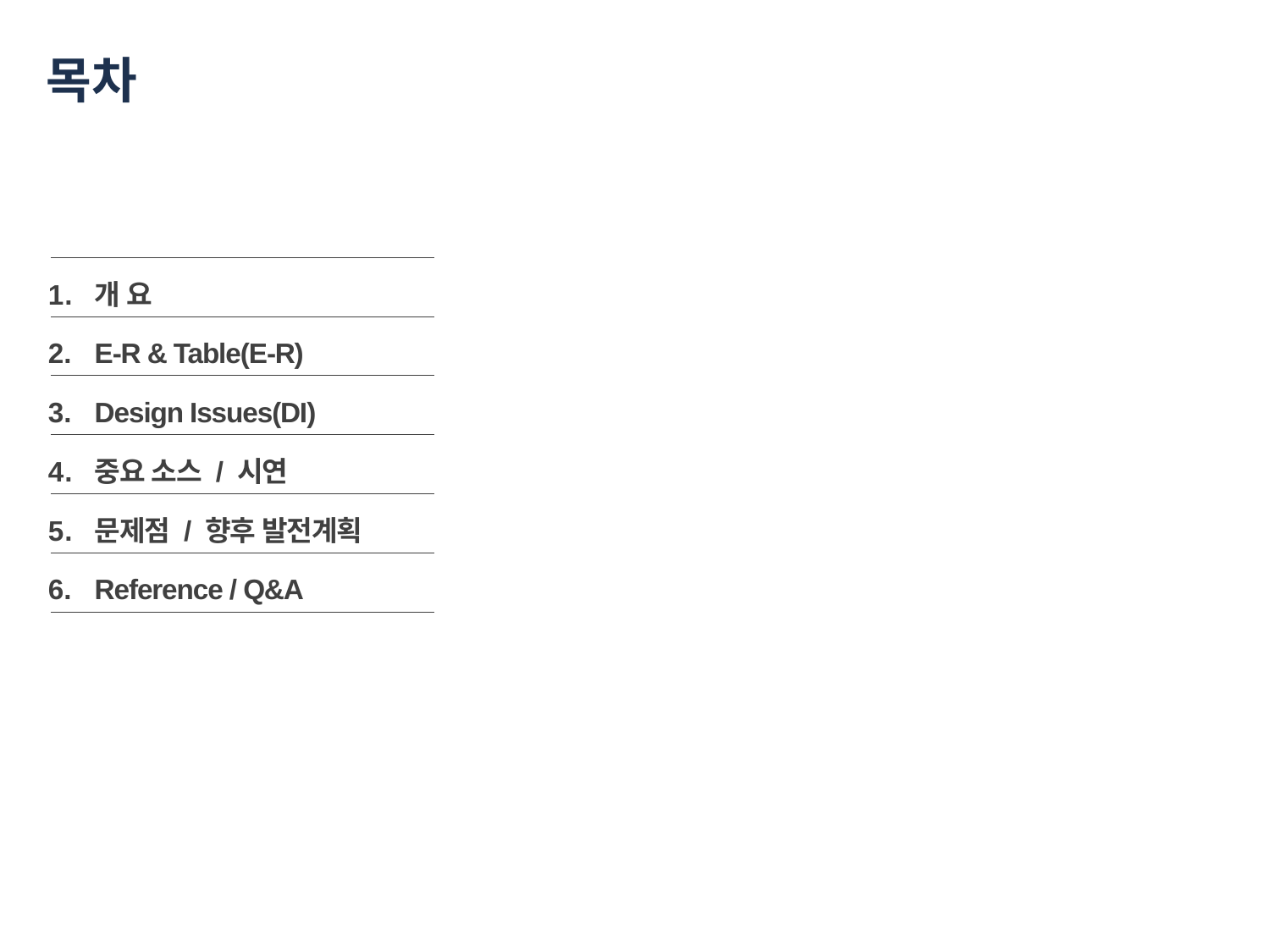

# 목차
개 요
E-R & Table(E-R)
Design Issues(DI)
중요 소스 / 시연
문제점 / 향후 발전계획
Reference / Q&A